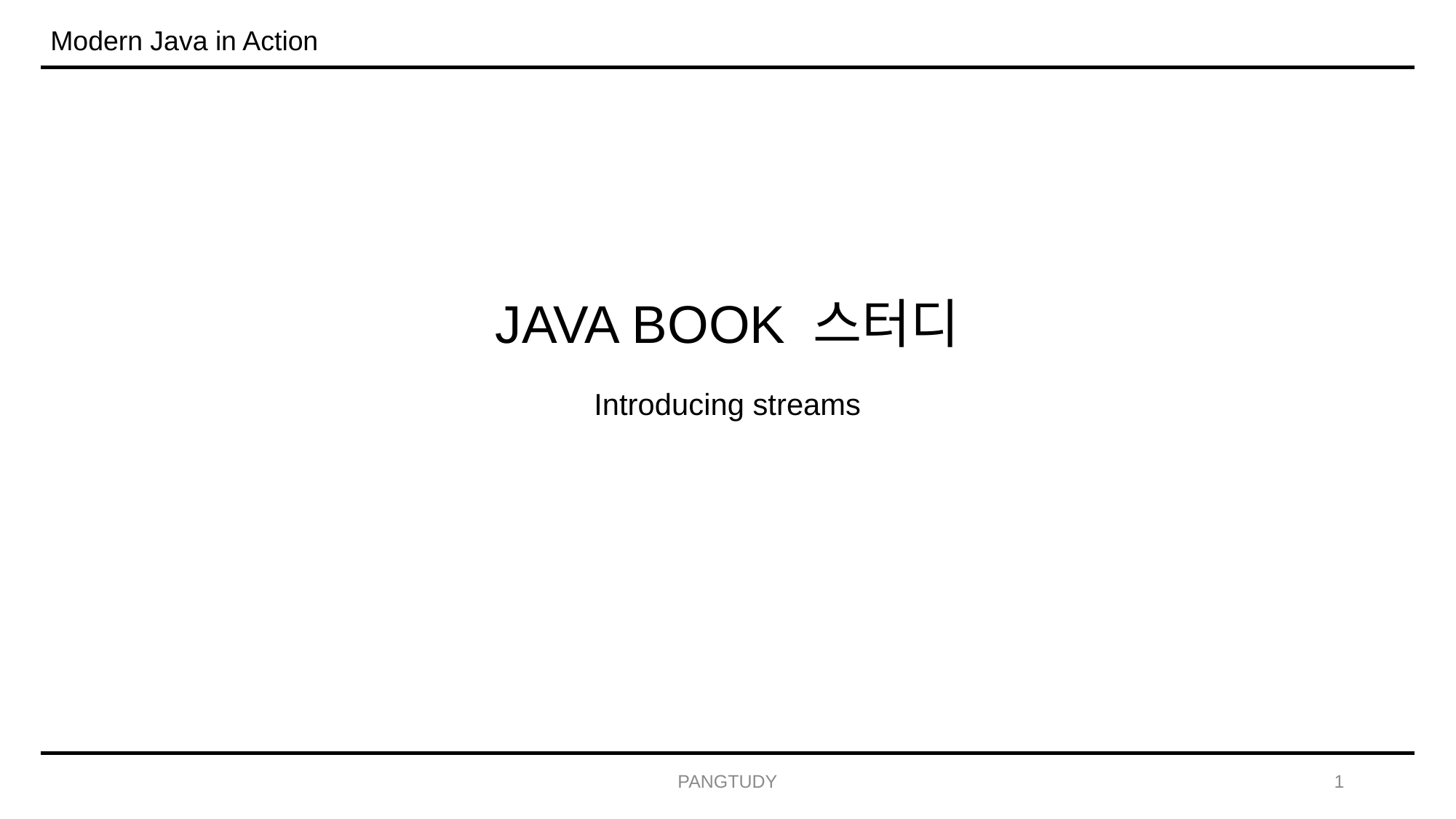

Modern Java in Action
JAVA BOOK 스터디
Introducing streams
PANGTUDY
1